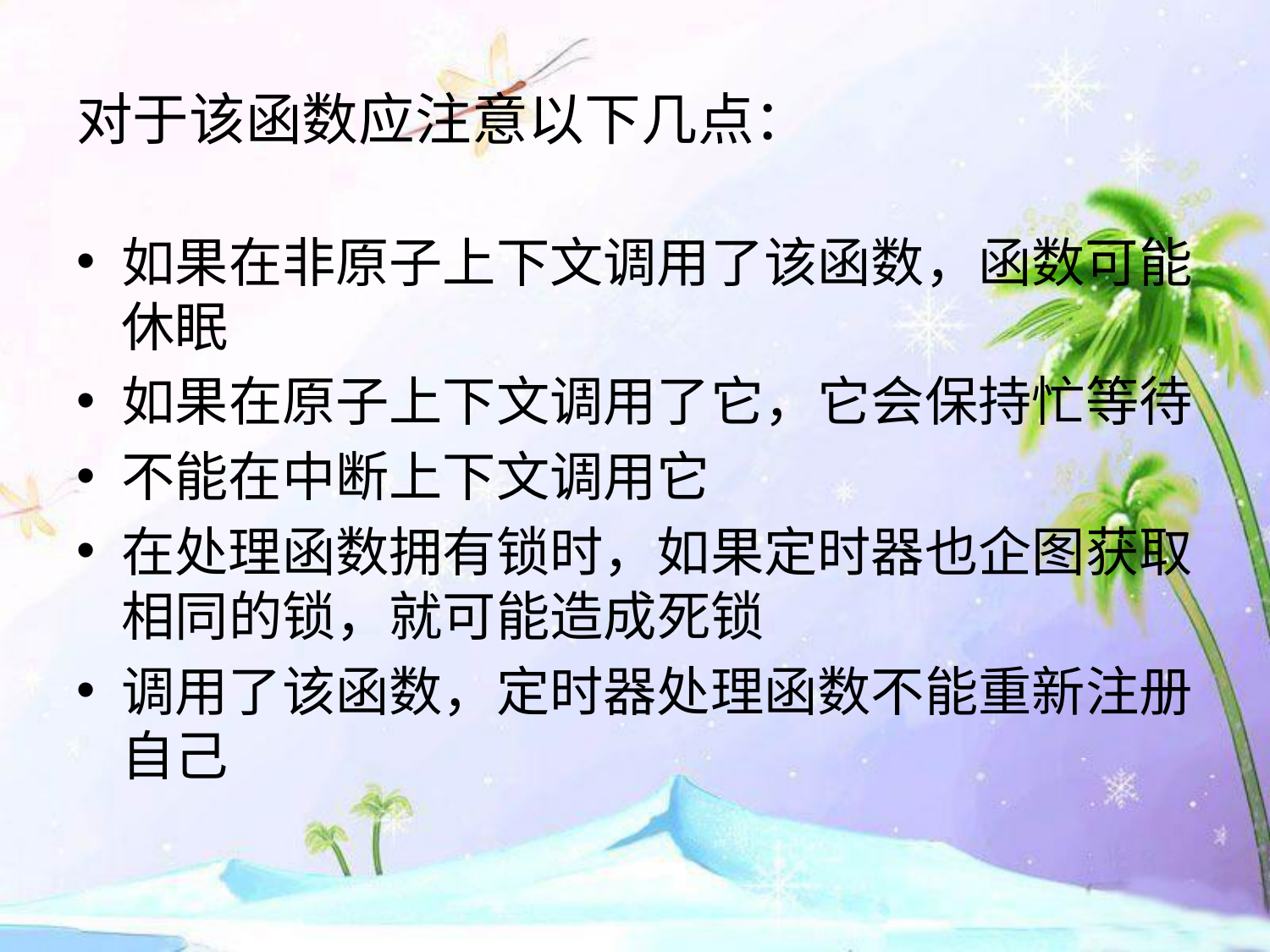

# 对于该函数应注意以下几点：
如果在非原子上下文调用了该函数，函数可能休眠
如果在原子上下文调用了它，它会保持忙等待
不能在中断上下文调用它
在处理函数拥有锁时，如果定时器也企图获取相同的锁，就可能造成死锁
调用了该函数，定时器处理函数不能重新注册自己